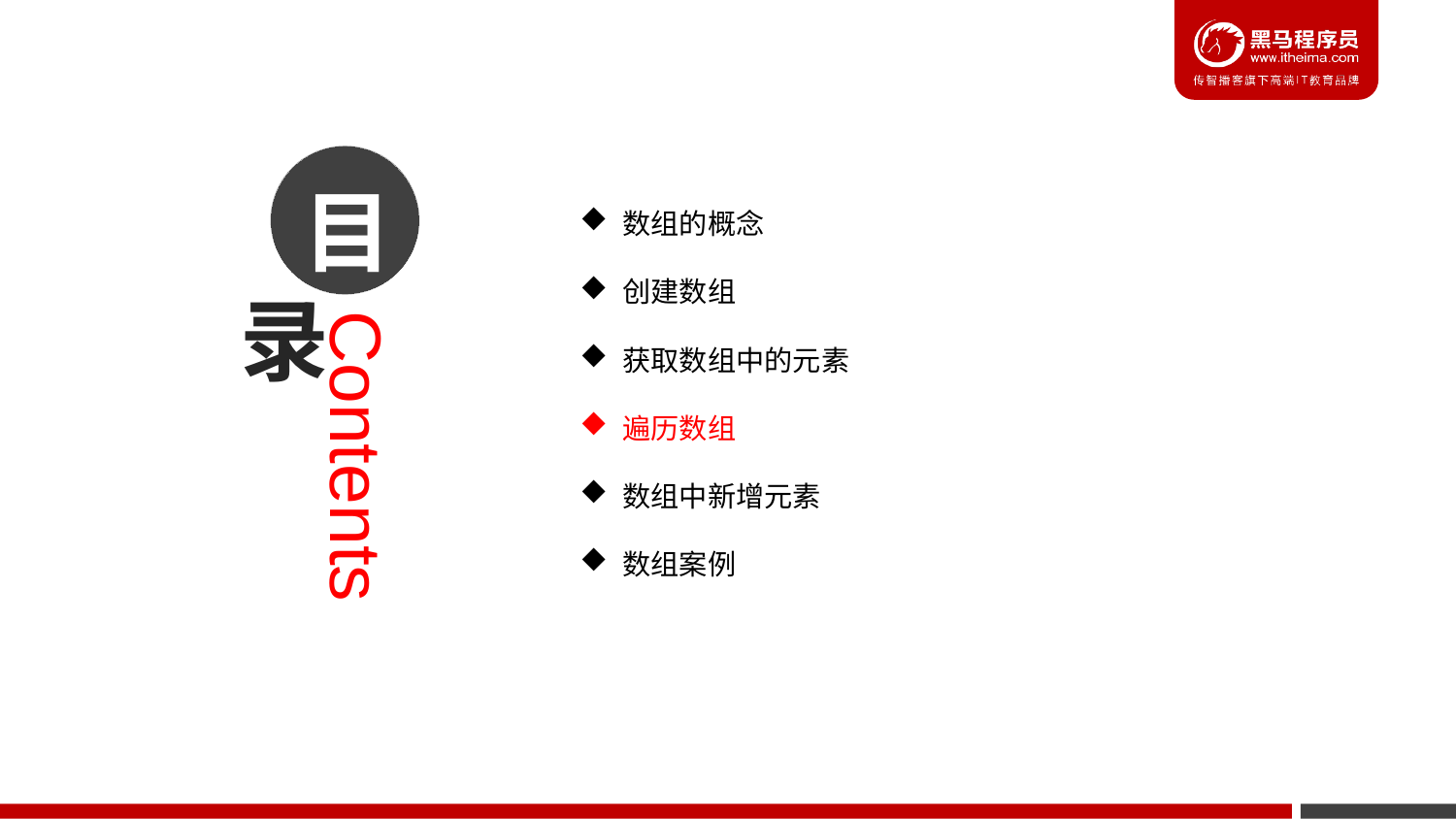

数组的概念
创建数组
获取数组中的元素
遍历数组
数组中新增元素
数组案例